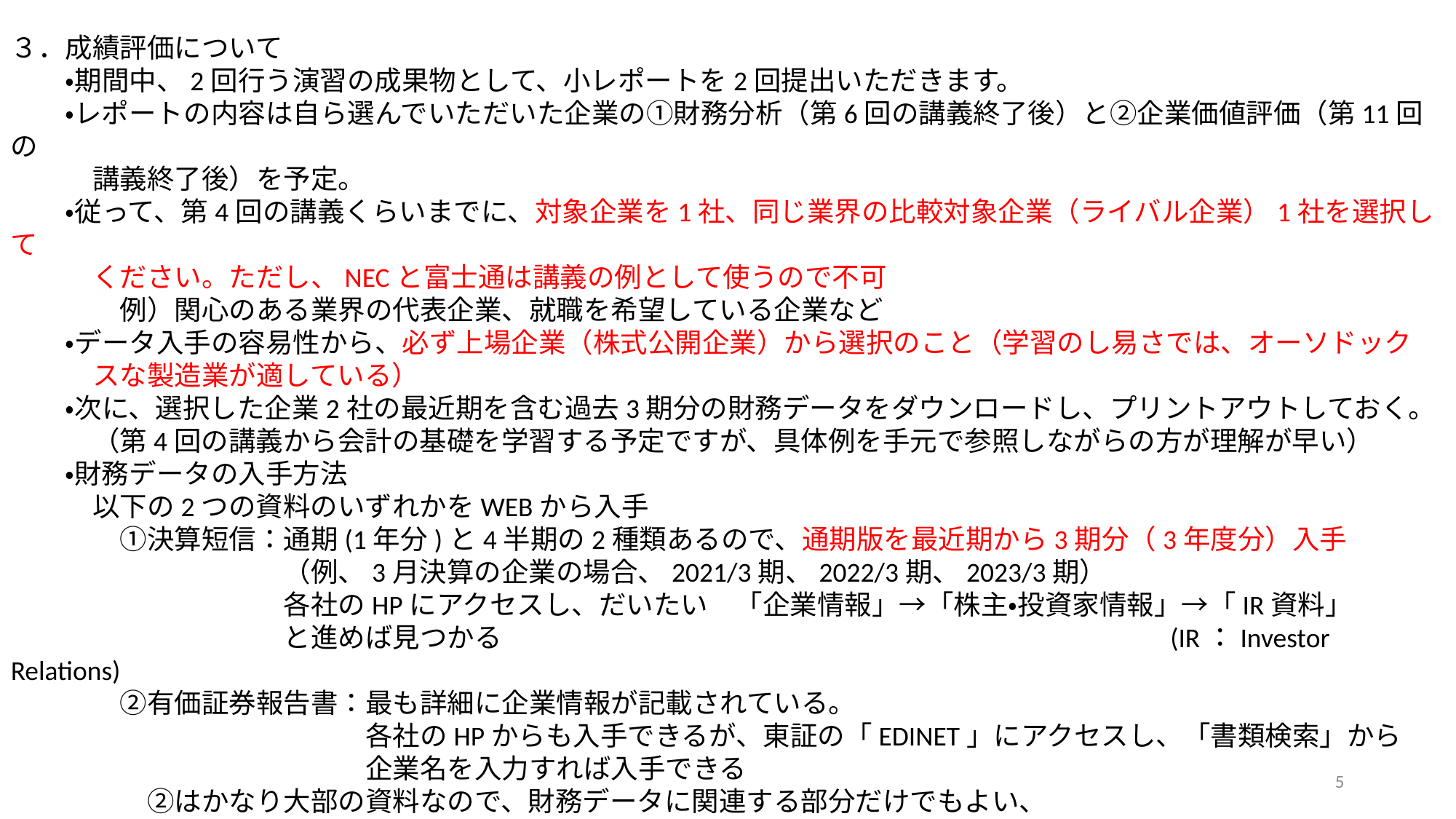

３．成績評価について
　　・期間中、2回行う演習の成果物として、小レポートを2回提出いただきます。
　　・レポートの内容は自ら選んでいただいた企業の①財務分析（第6回の講義終了後）と②企業価値評価（第11回の
　　　講義終了後）を予定。
　　・従って、第4回の講義くらいまでに、対象企業を1社、同じ業界の比較対象企業（ライバル企業）1社を選択して
　　　ください。ただし、NECと富士通は講義の例として使うので不可
　　　　例）関心のある業界の代表企業、就職を希望している企業など
　　・データ入手の容易性から、必ず上場企業（株式公開企業）から選択のこと（学習のし易さでは、オーソドック
　　　スな製造業が適している）
　　・次に、選択した企業2社の最近期を含む過去3期分の財務データをダウンロードし、プリントアウトしておく。
　　　（第4回の講義から会計の基礎を学習する予定ですが、具体例を手元で参照しながらの方が理解が早い）
　　・財務データの入手方法
　　　以下の2つの資料のいずれかをWEBから入手
　　　　①決算短信：通期(1年分)と4半期の2種類あるので、通期版を最近期から3期分（3年度分）入手
　　　　　　　　　　（例、3月決算の企業の場合、2021/3期、2022/3期、2023/3期）
　　　　　　　　　　各社のHPにアクセスし、だいたい　「企業情報」→「株主・投資家情報」→「IR資料」
　　　　　　　　　　と進めば見つかる                                                                                                           (IR：Investor Relations)
　　　　②有価証券報告書：最も詳細に企業情報が記載されている。
　　　　　　　　　　　　　各社のHPからも入手できるが、東証の「EDINET」にアクセスし、「書類検索」から
　　　　　　　　　　　　　企業名を入力すれば入手できる
　　　　　②はかなり大部の資料なので、財務データに関連する部分だけでもよい、
　　　　　①の決算短信だけでも課題には対応できる。
　　・課題自体はExcel形式の表での提出になるので、基礎的なExcelの使い方を復習・習得しておくこと。

5